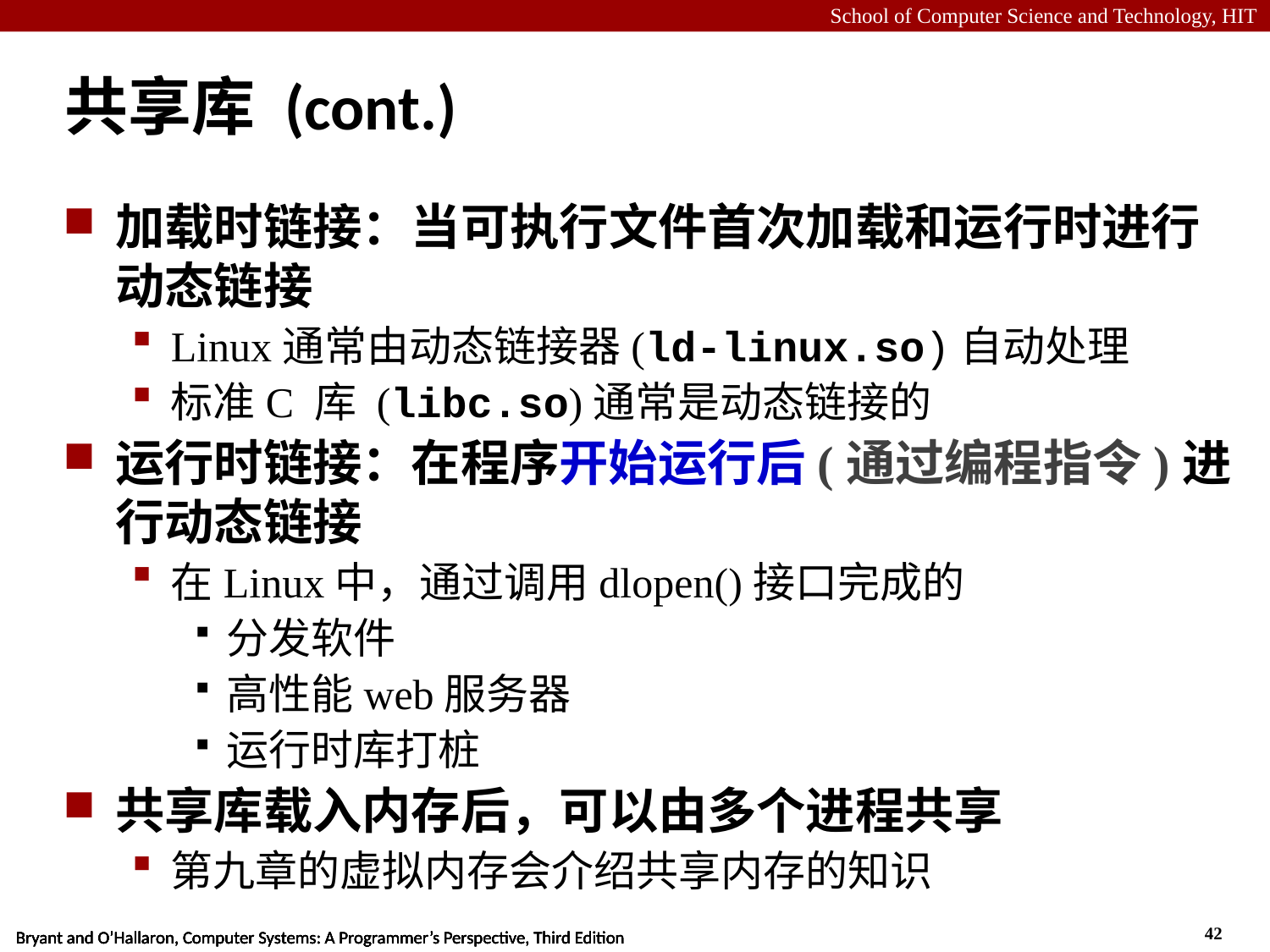

# 共享库 (cont.)
加载时链接：当可执行文件首次加载和运行时进行动态链接
Linux通常由动态链接器(ld-linux.so)自动处理
标准C 库 (libc.so)通常是动态链接的
运行时链接：在程序开始运行后(通过编程指令)进行动态链接
在Linux中，通过调用dlopen()接口完成的
分发软件
高性能web服务器
运行时库打桩
共享库载入内存后，可以由多个进程共享
第九章的虚拟内存会介绍共享内存的知识